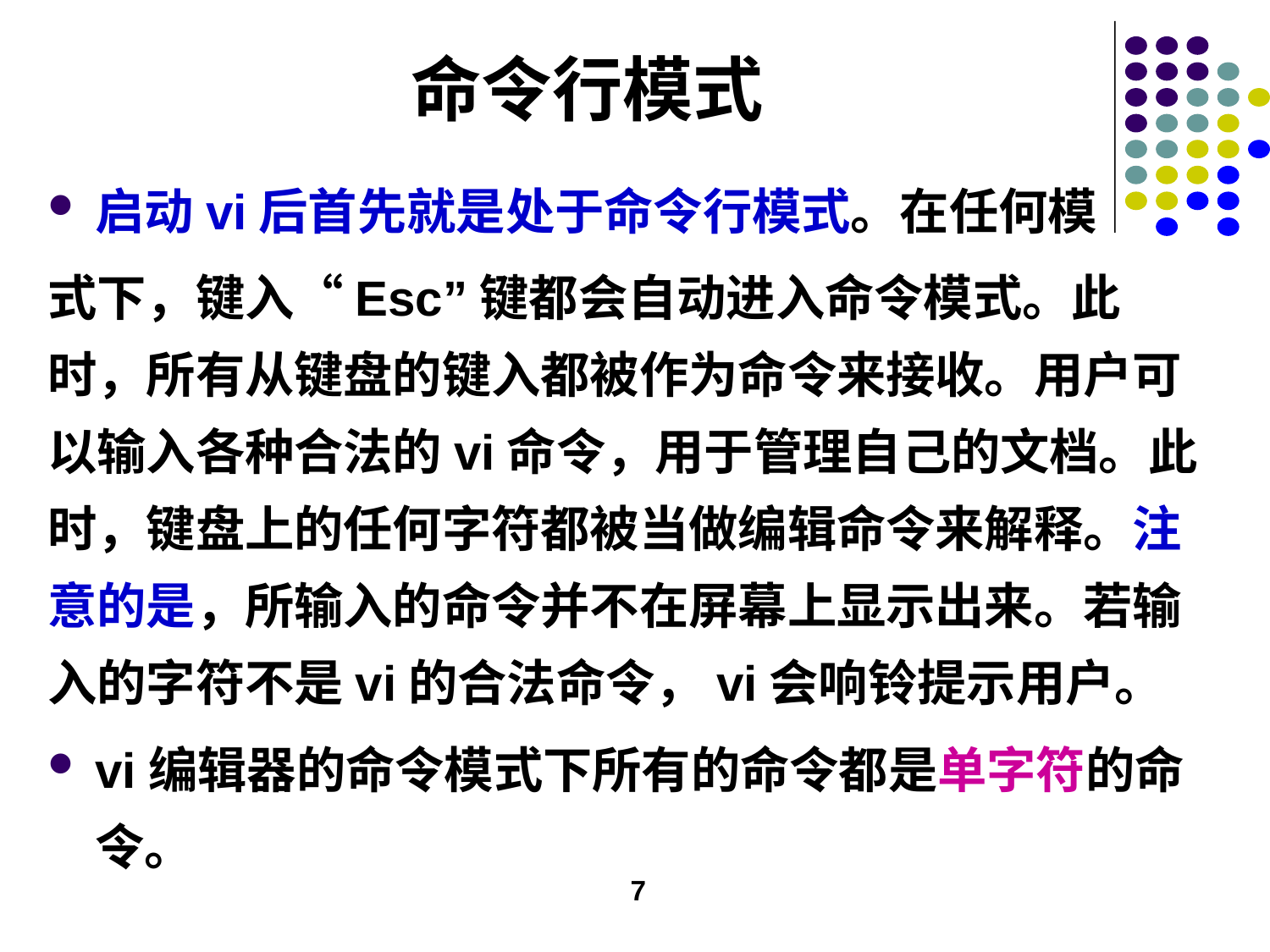

# 命令行模式
启动vi后首先就是处于命令行模式。在任何模
式下，键入“Esc”键都会自动进入命令模式。此时，所有从键盘的键入都被作为命令来接收。用户可以输入各种合法的vi命令，用于管理自己的文档。此时，键盘上的任何字符都被当做编辑命令来解释。注意的是，所输入的命令并不在屏幕上显示出来。若输入的字符不是vi的合法命令，vi会响铃提示用户。
vi编辑器的命令模式下所有的命令都是单字符的命令。
7